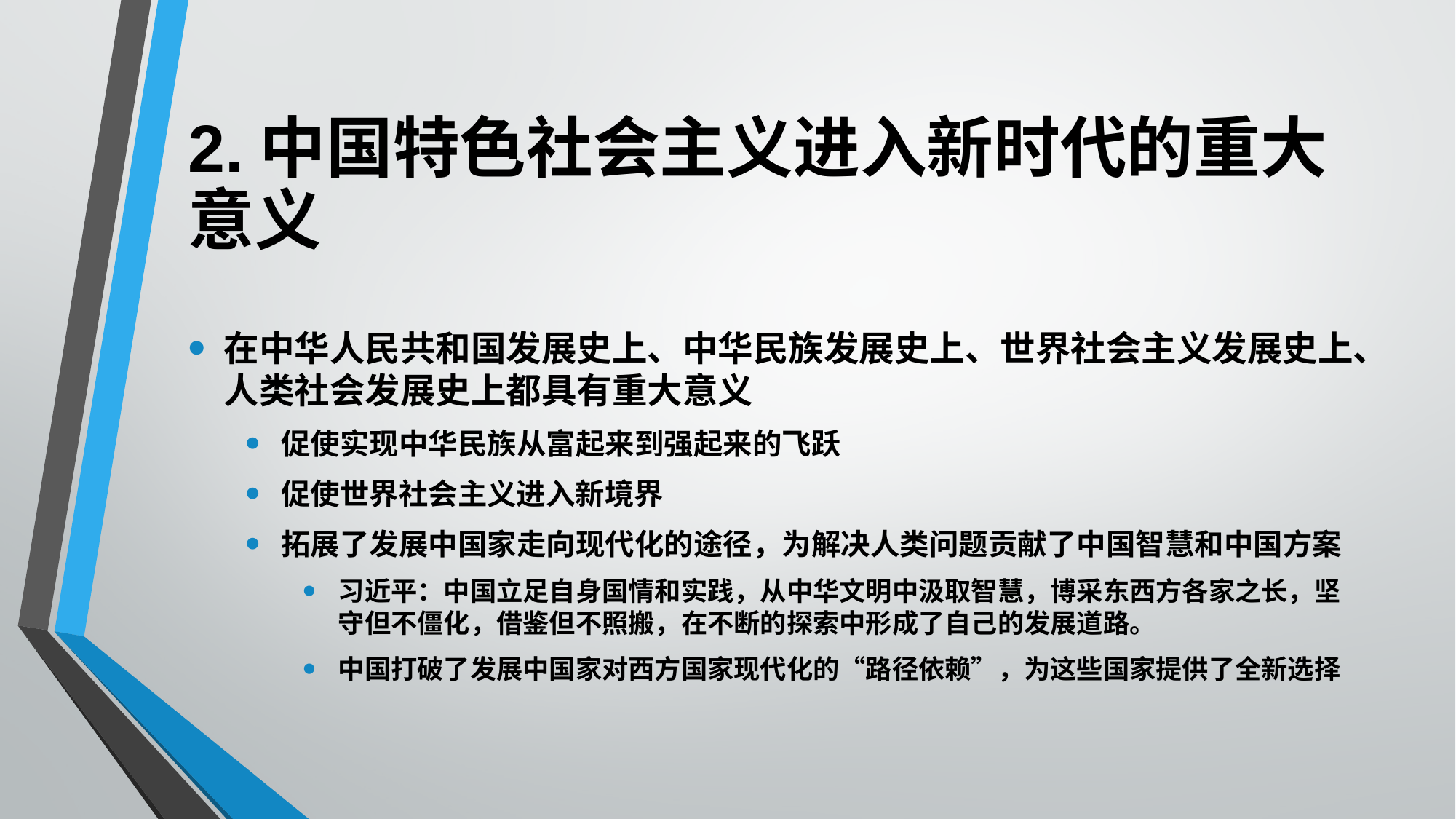

# 2.中国特色社会主义进入新时代的重大意义
在中华人民共和国发展史上、中华民族发展史上、世界社会主义发展史上、人类社会发展史上都具有重大意义
促使实现中华民族从富起来到强起来的飞跃
促使世界社会主义进入新境界
拓展了发展中国家走向现代化的途径，为解决人类问题贡献了中国智慧和中国方案
习近平：中国立足自身国情和实践，从中华文明中汲取智慧，博采东西方各家之长，坚守但不僵化，借鉴但不照搬，在不断的探索中形成了自己的发展道路。
中国打破了发展中国家对西方国家现代化的“路径依赖”，为这些国家提供了全新选择